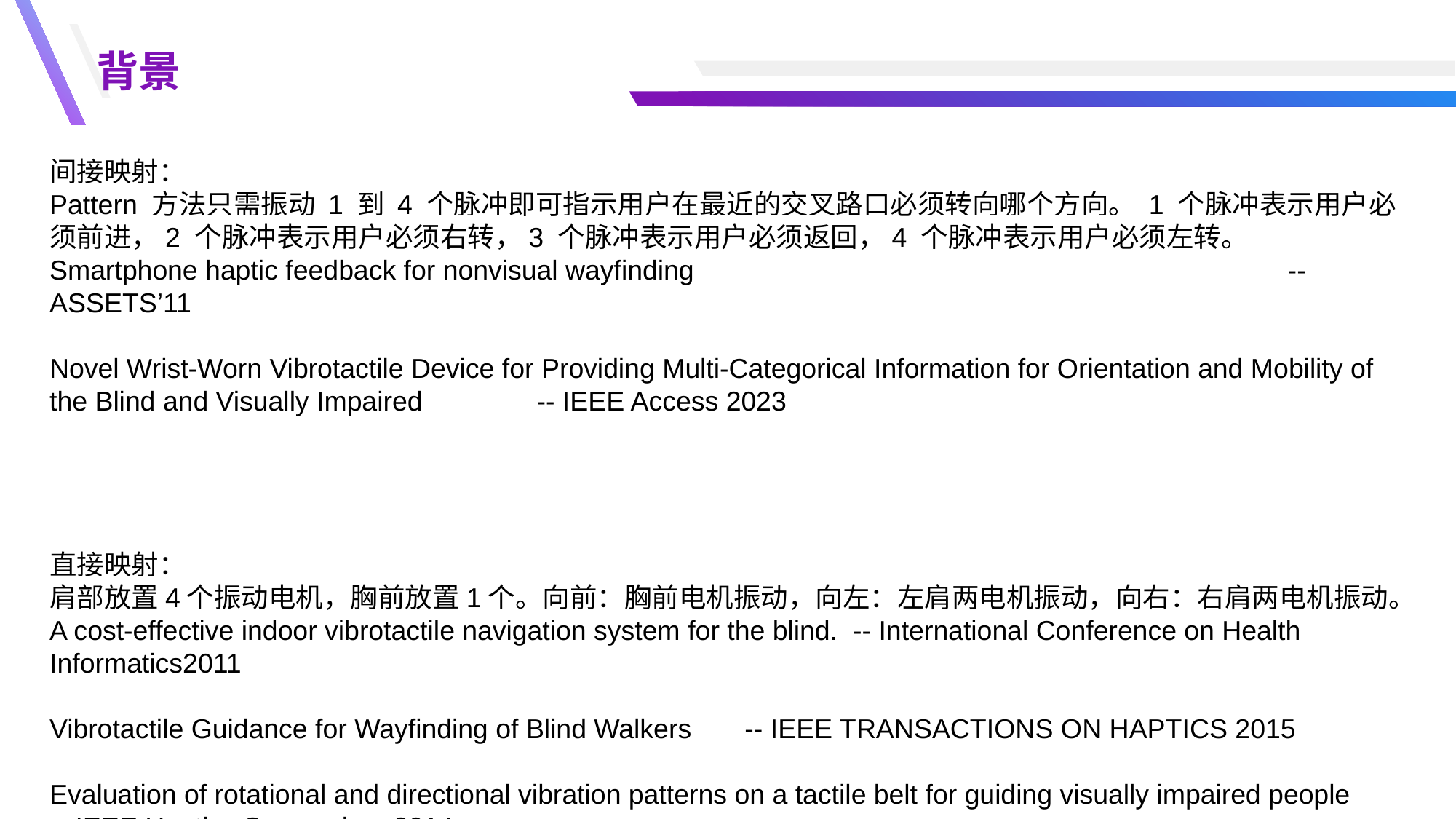

背景

间接映射：
Pattern 方法只需振动 1 到 4 个脉冲即可指示用户在最近的交叉路口必须转向哪个方向。 1 个脉冲表示用户必须前进，2 个脉冲表示用户必须右转，3 个脉冲表示用户必须返回，4 个脉冲表示用户必须左转。
Smartphone haptic feedback for nonvisual wayfinding                                                                              --ASSETS’11

Novel Wrist-Worn Vibrotactile Device for Providing Multi-Categorical Information for Orientation and Mobility of the Blind and Visually Impaired               -- IEEE Access 2023

直接映射：
肩部放置4个振动电机，胸前放置1个。向前：胸前电机振动，向左：左肩两电机振动，向右：右肩两电机振动。
A cost-effective indoor vibrotactile navigation system for the blind.  -- International Conference on Health Informatics2011

Vibrotactile Guidance for Wayfinding of Blind Walkers       -- IEEE TRANSACTIONS ON HAPTICS 2015

Evaluation of rotational and directional vibration patterns on a tactile belt for guiding visually impaired people     -- IEEE Haptics Symposium 2014